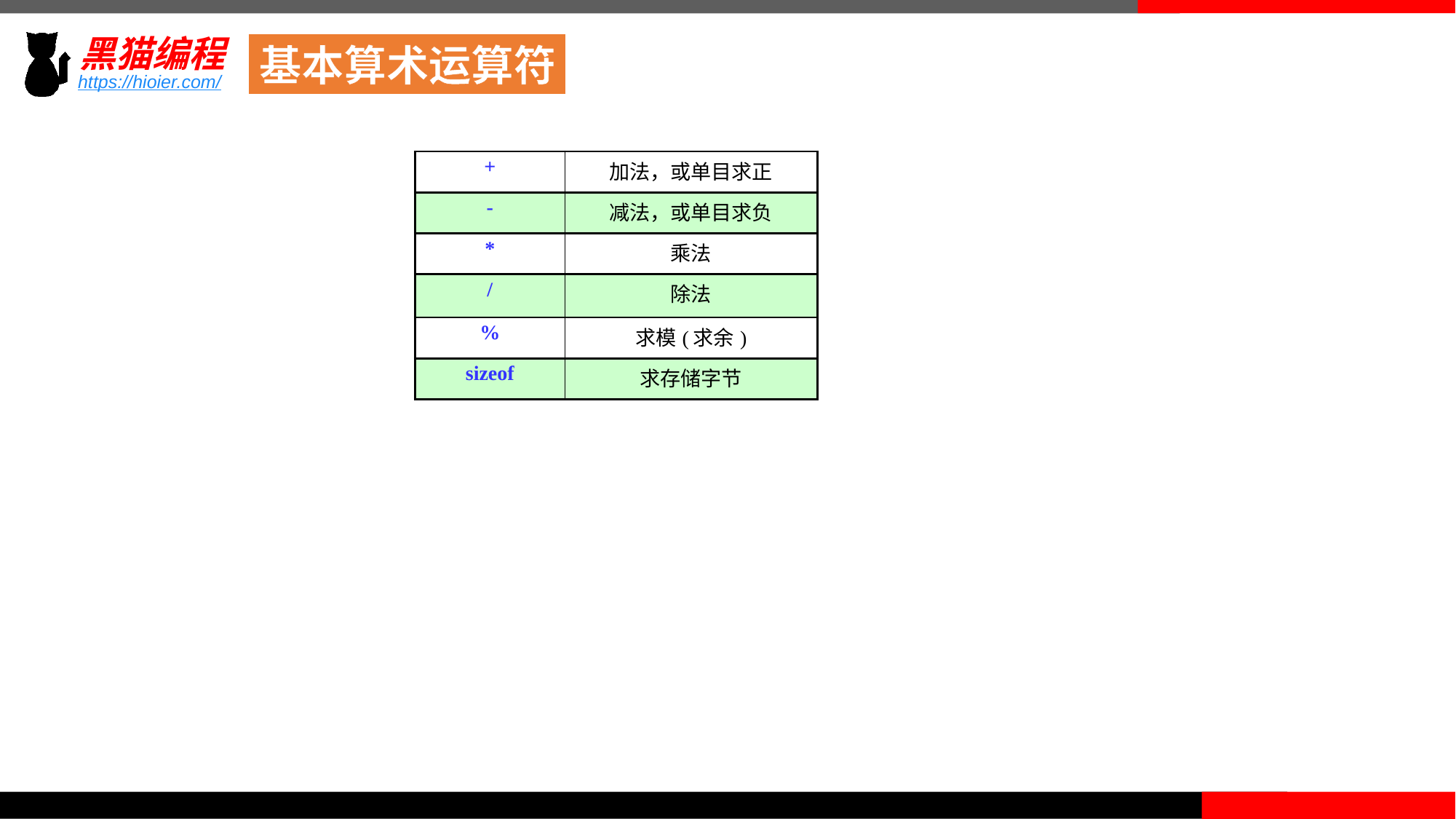

基本算术运算符
| + | 加法，或单目求正 |
| --- | --- |
| - | 减法，或单目求负 |
| \* | 乘法 |
| / | 除法 |
| % | 求模(求余) |
| sizeof | 求存储字节 |